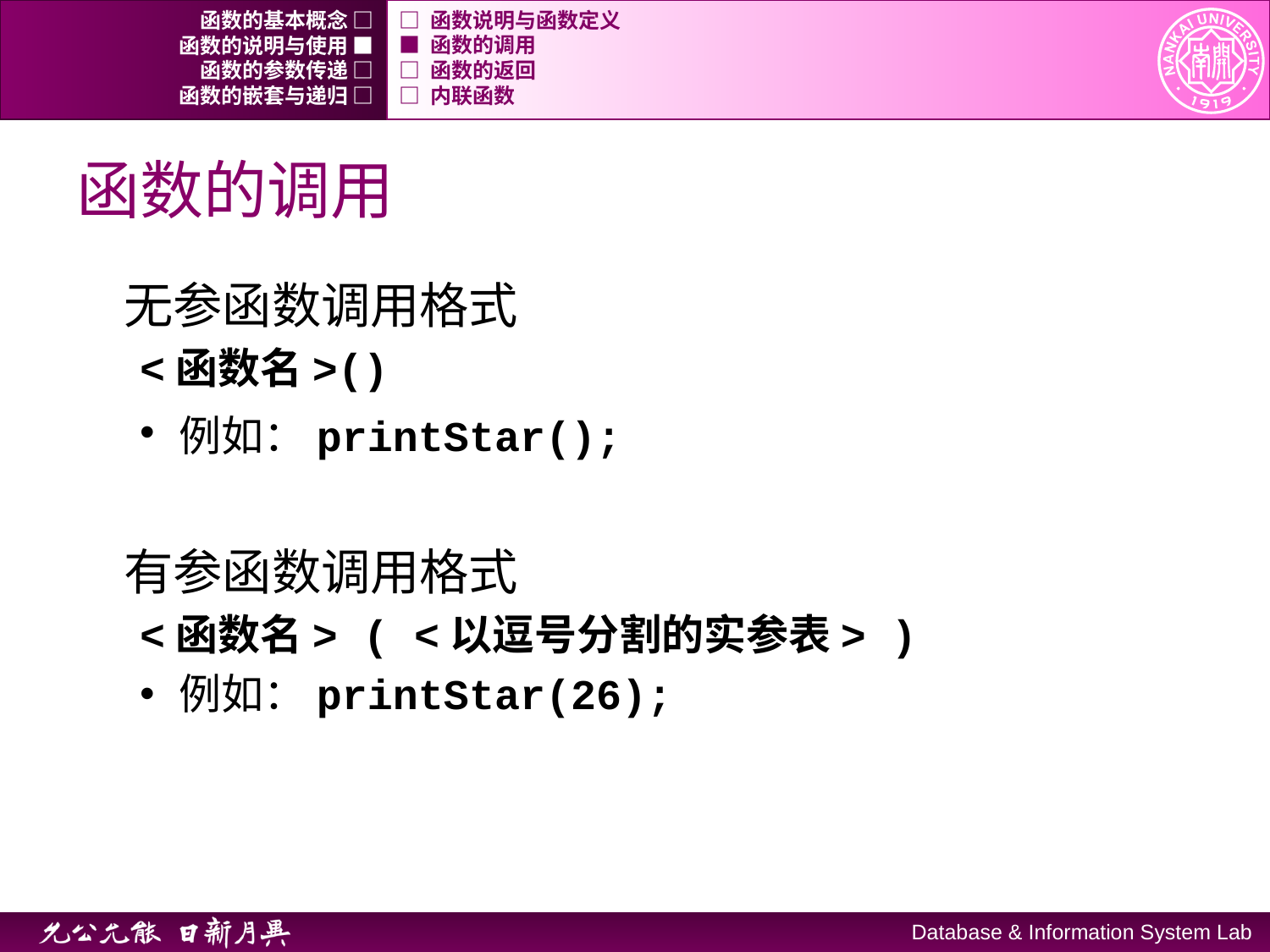

函数的基本概念 □
□ 函数说明与函数定义
函数的说明与使用 ■
■ 函数的调用
函数的参数传递 □
□ 函数的返回
函数的嵌套与递归 □
□ 内联函数
# 函数的调用
无参函数调用格式
<函数名>()
例如：printStar();

有参函数调用格式
<函数名> ( <以逗号分割的实参表> )
例如：printStar(26);